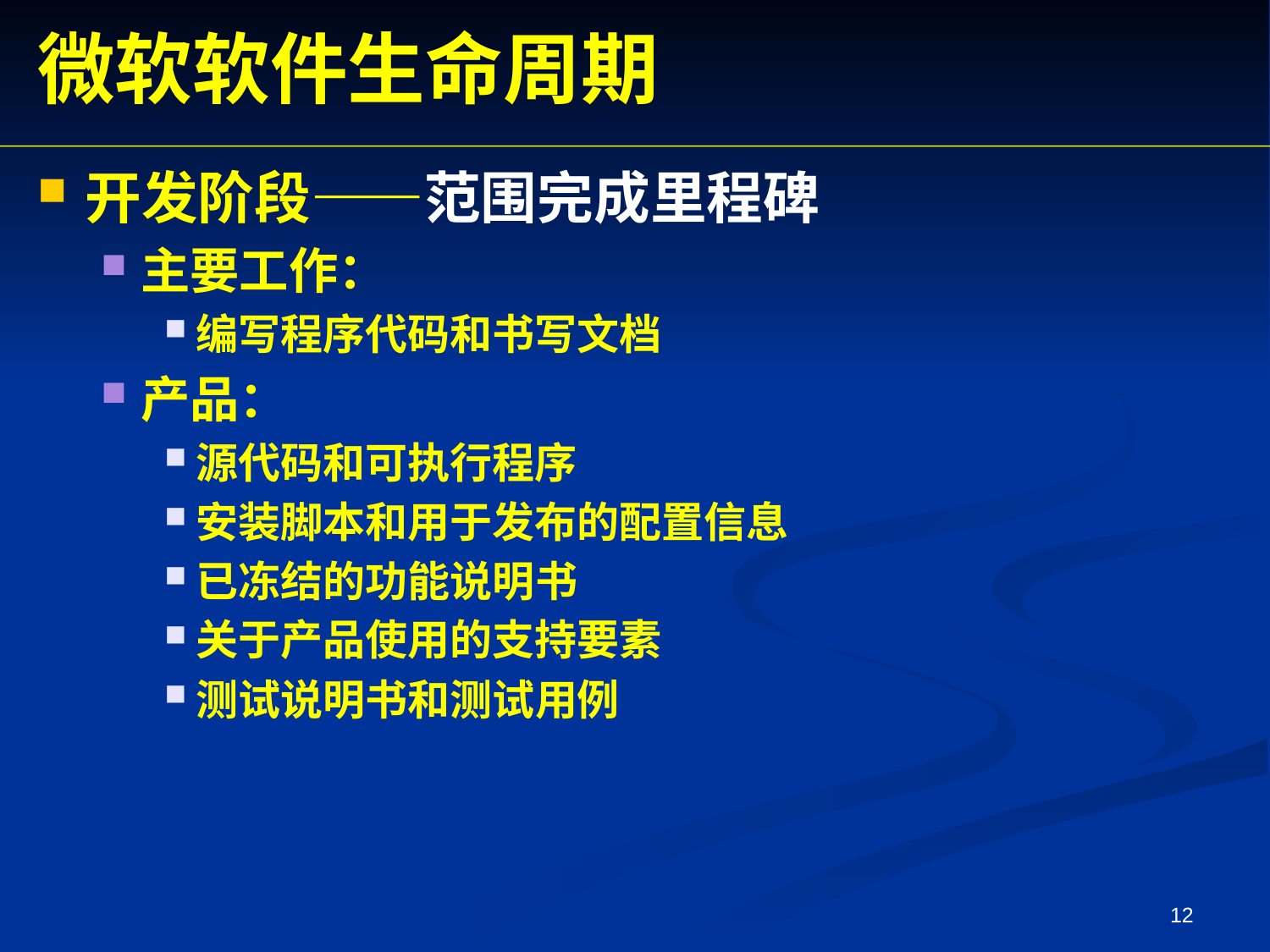

微软软件生命周期

开发阶段——范围完成里程碑
主要工作：
编写程序代码和书写文档
产品：
源代码和可执行程序
安装脚本和用于发布的配置信息
已冻结的功能说明书
关于产品使用的支持要素
测试说明书和测试用例
12